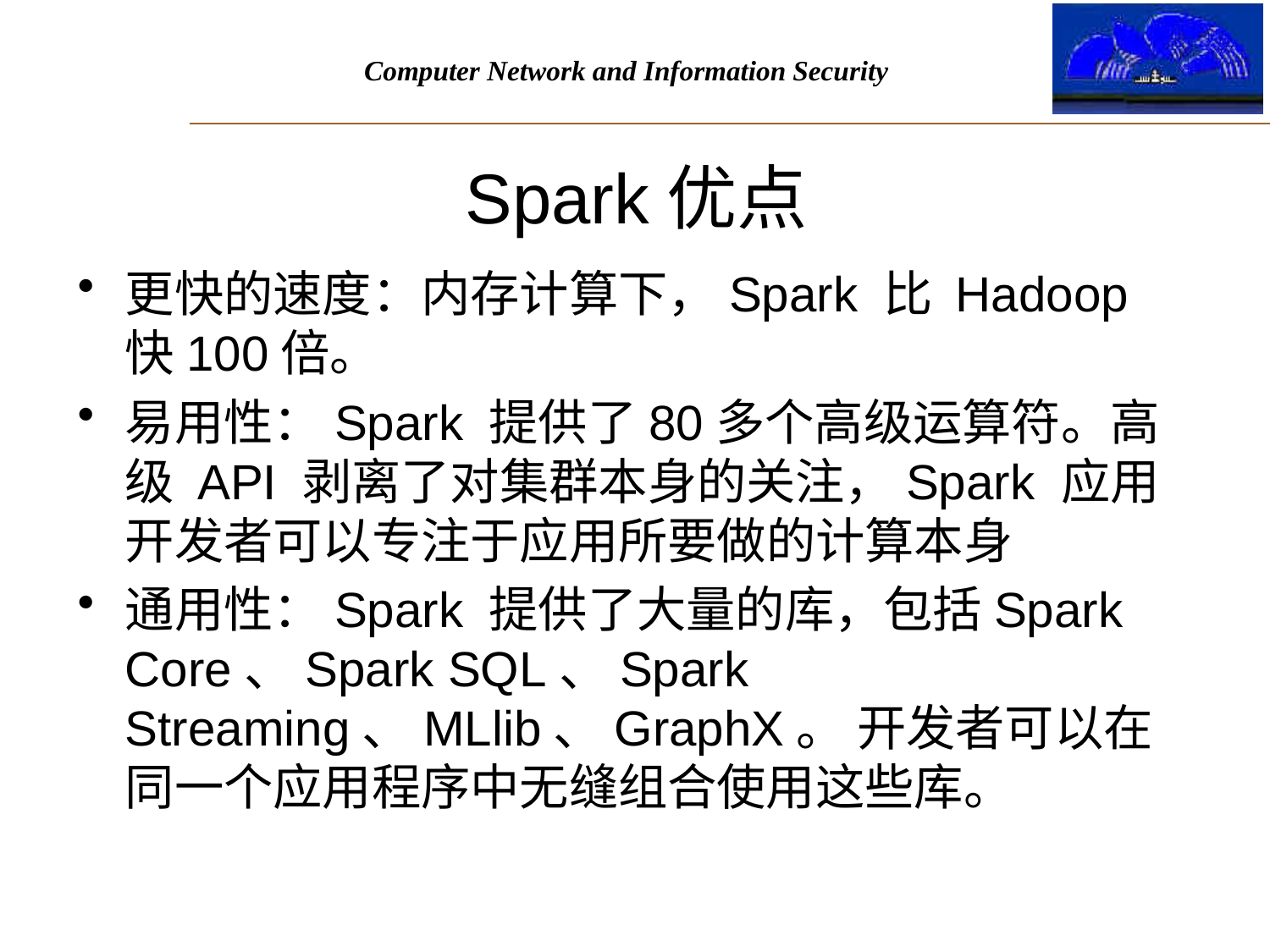

# Spark优点
更快的速度：内存计算下，Spark 比 Hadoop 快100倍。
易用性：Spark 提供了80多个高级运算符。高级 API 剥离了对集群本身的关注，Spark 应用开发者可以专注于应用所要做的计算本身
通用性：Spark 提供了大量的库，包括Spark Core、Spark SQL、Spark Streaming、MLlib、GraphX。 开发者可以在同一个应用程序中无缝组合使用这些库。